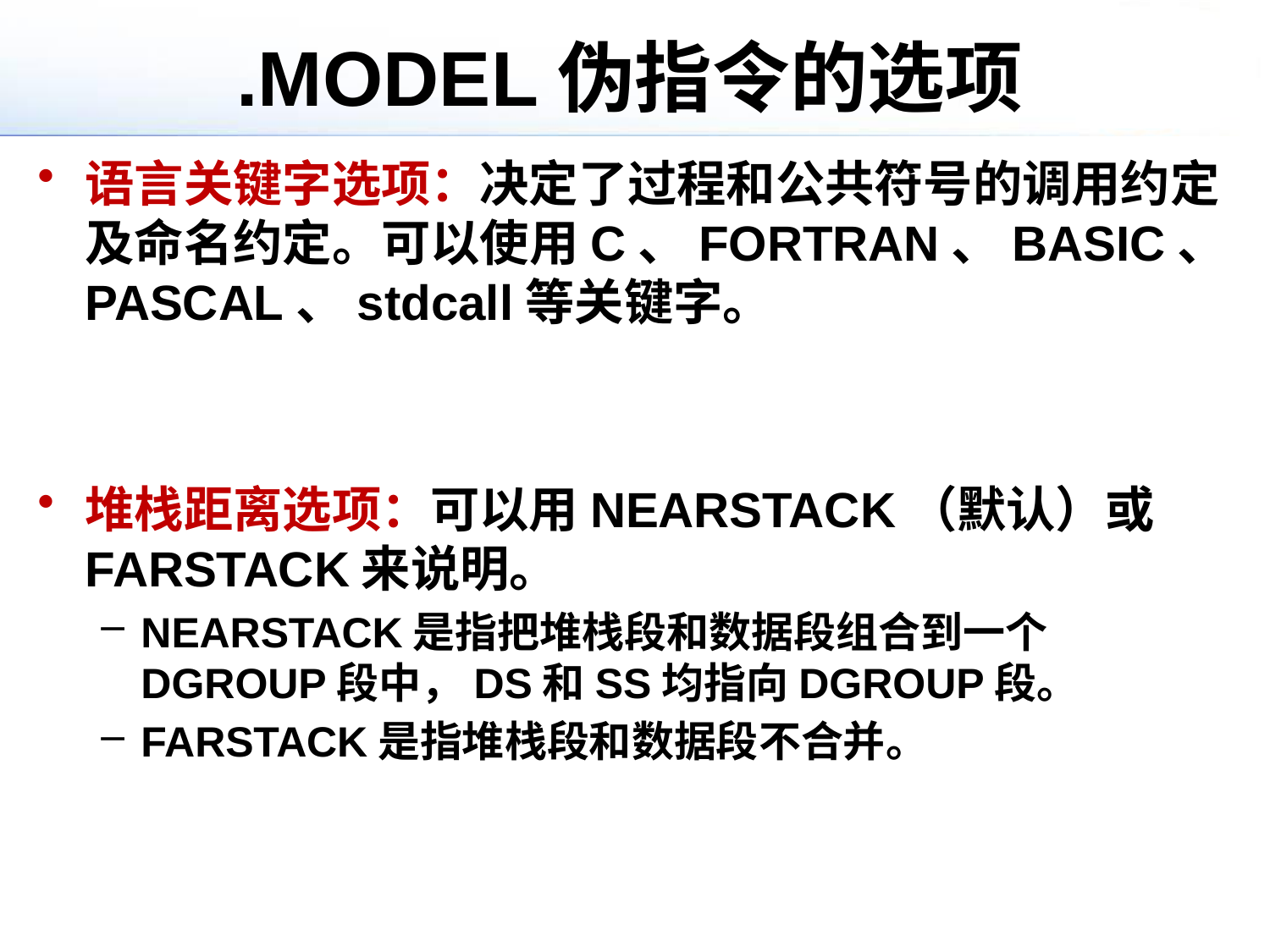

# .MODEL伪指令的选项
语言关键字选项：决定了过程和公共符号的调用约定及命名约定。可以使用C、FORTRAN、BASIC、PASCAL、stdcall等关键字。

堆栈距离选项：可以用NEARSTACK（默认）或FARSTACK来说明。
NEARSTACK是指把堆栈段和数据段组合到一个DGROUP段中，DS和SS均指向DGROUP段。
FARSTACK是指堆栈段和数据段不合并。